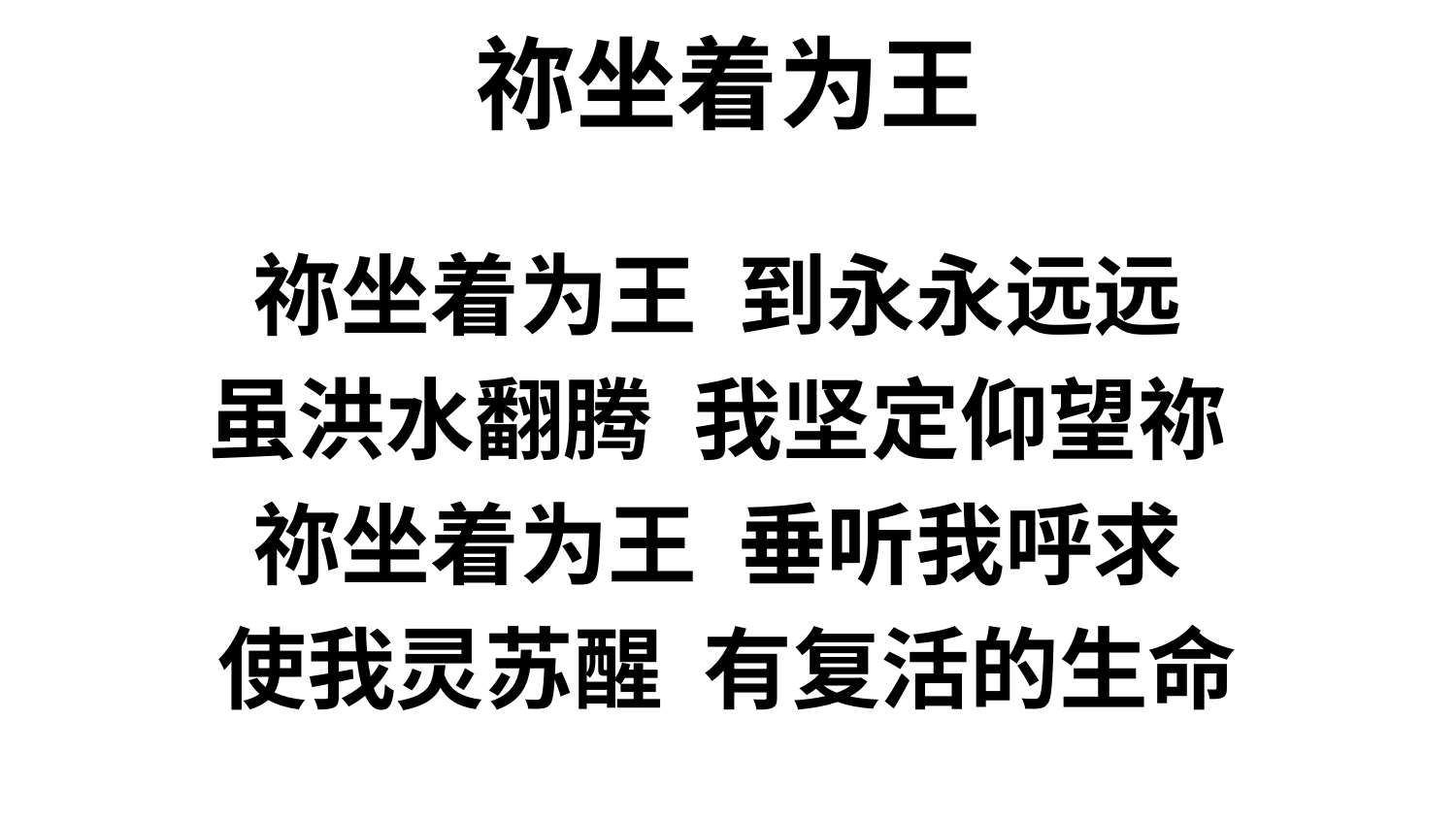

# 祢坐着为王

祢坐着为王  到永永远远
虽洪水翻腾  我坚定仰望祢
祢坐着为王  垂听我呼求
使我灵苏醒  有复活的生命